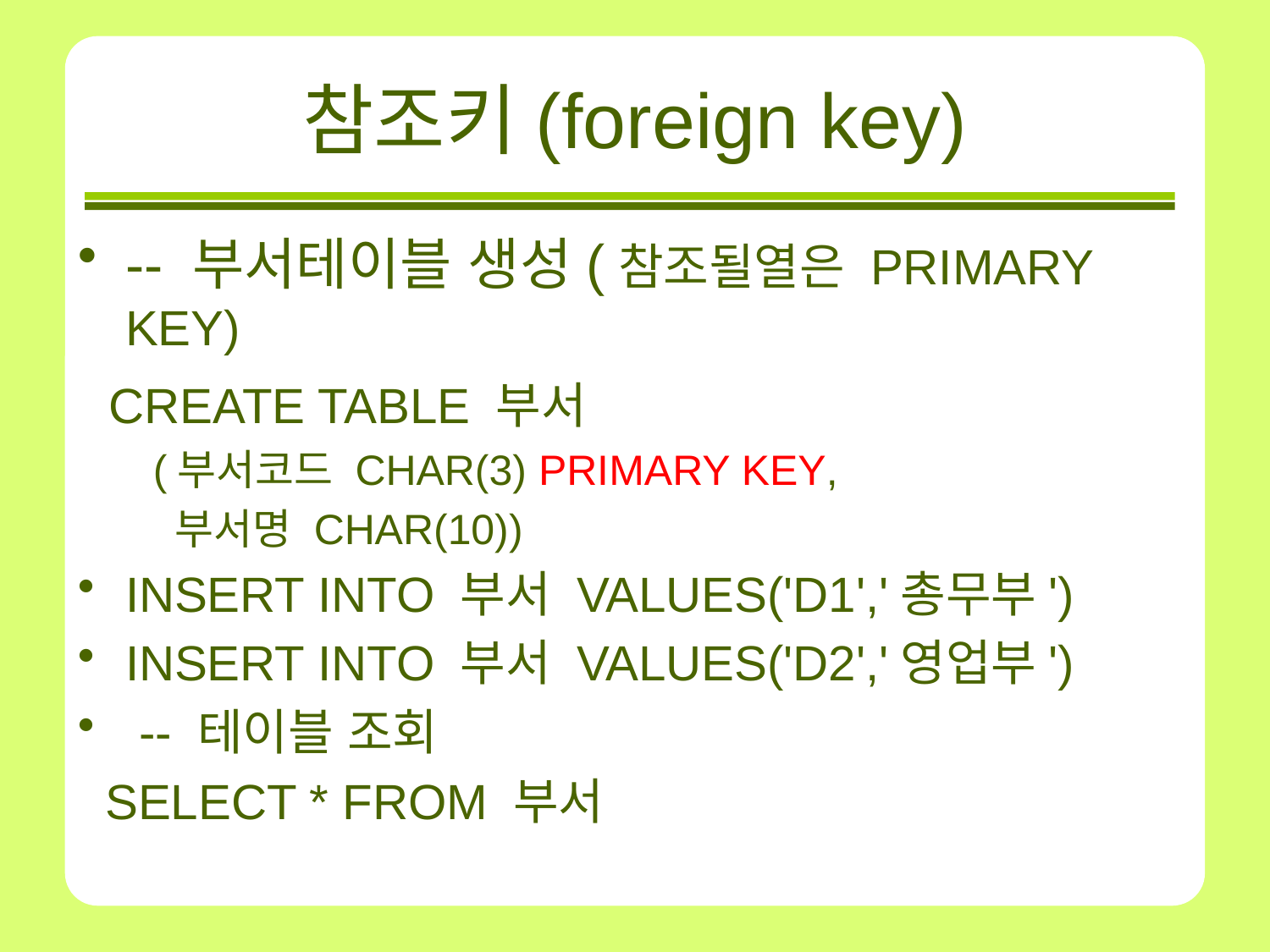

# 참조키(foreign key)
-- 부서테이블 생성(참조될열은 PRIMARY KEY)
  CREATE TABLE 부서
 (부서코드 CHAR(3) PRIMARY KEY,
  부서명 CHAR(10))
INSERT INTO 부서 VALUES('D1','총무부')
INSERT INTO 부서 VALUES('D2','영업부')
 -- 테이블 조회
  SELECT * FROM 부서